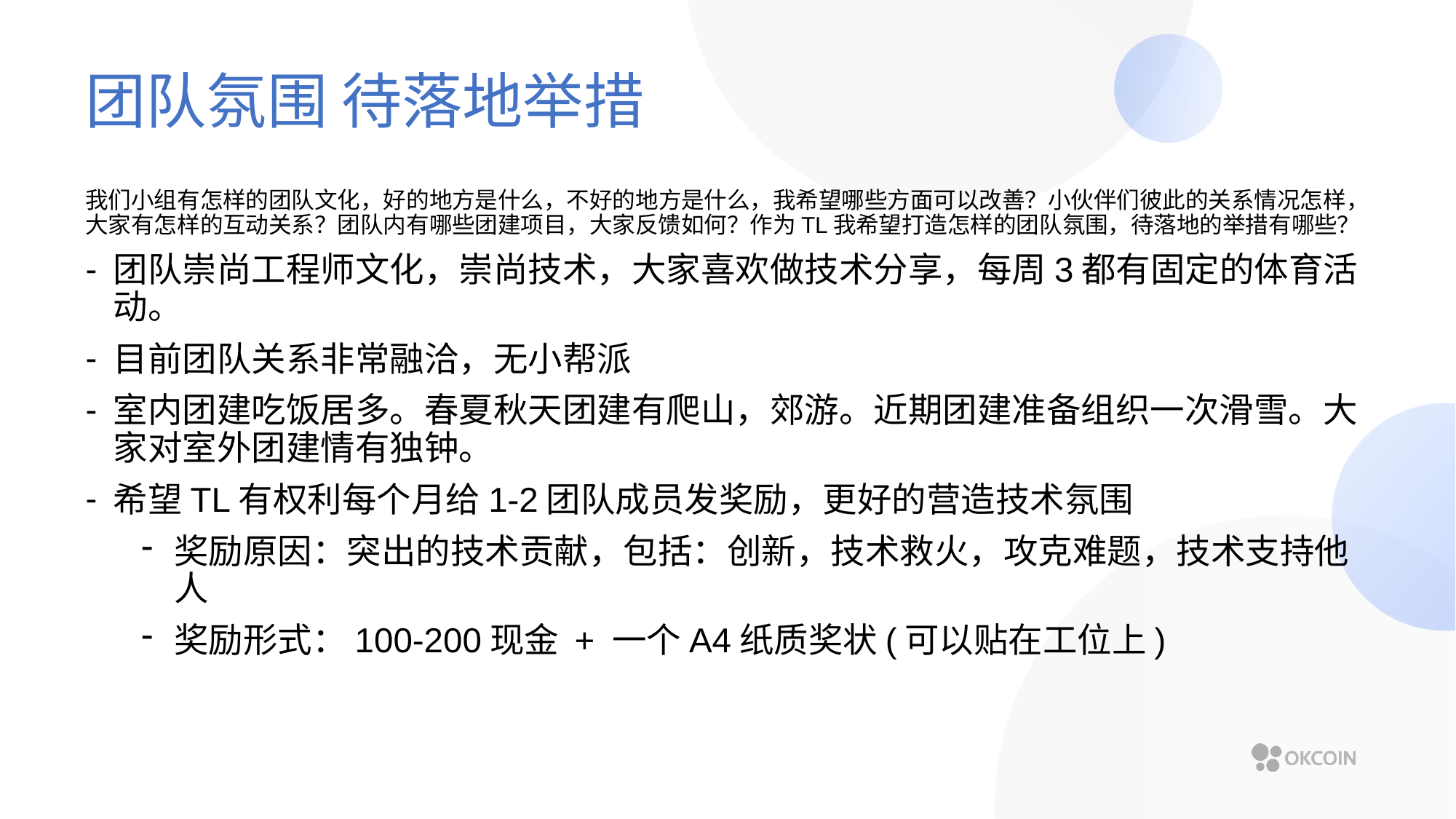

# 团队氛围 待落地举措
我们小组有怎样的团队文化，好的地方是什么，不好的地方是什么，我希望哪些方面可以改善？小伙伴们彼此的关系情况怎样，大家有怎样的互动关系？团队内有哪些团建项目，大家反馈如何？作为TL我希望打造怎样的团队氛围，待落地的举措有哪些？
团队崇尚工程师文化，崇尚技术，大家喜欢做技术分享，每周3都有固定的体育活动。
目前团队关系非常融洽，无小帮派
室内团建吃饭居多。春夏秋天团建有爬山，郊游。近期团建准备组织一次滑雪。大家对室外团建情有独钟。
希望TL有权利每个月给1-2团队成员发奖励，更好的营造技术氛围
奖励原因：突出的技术贡献，包括：创新，技术救火，攻克难题，技术支持他人
奖励形式：100-200现金 + 一个A4纸质奖状(可以贴在工位上)